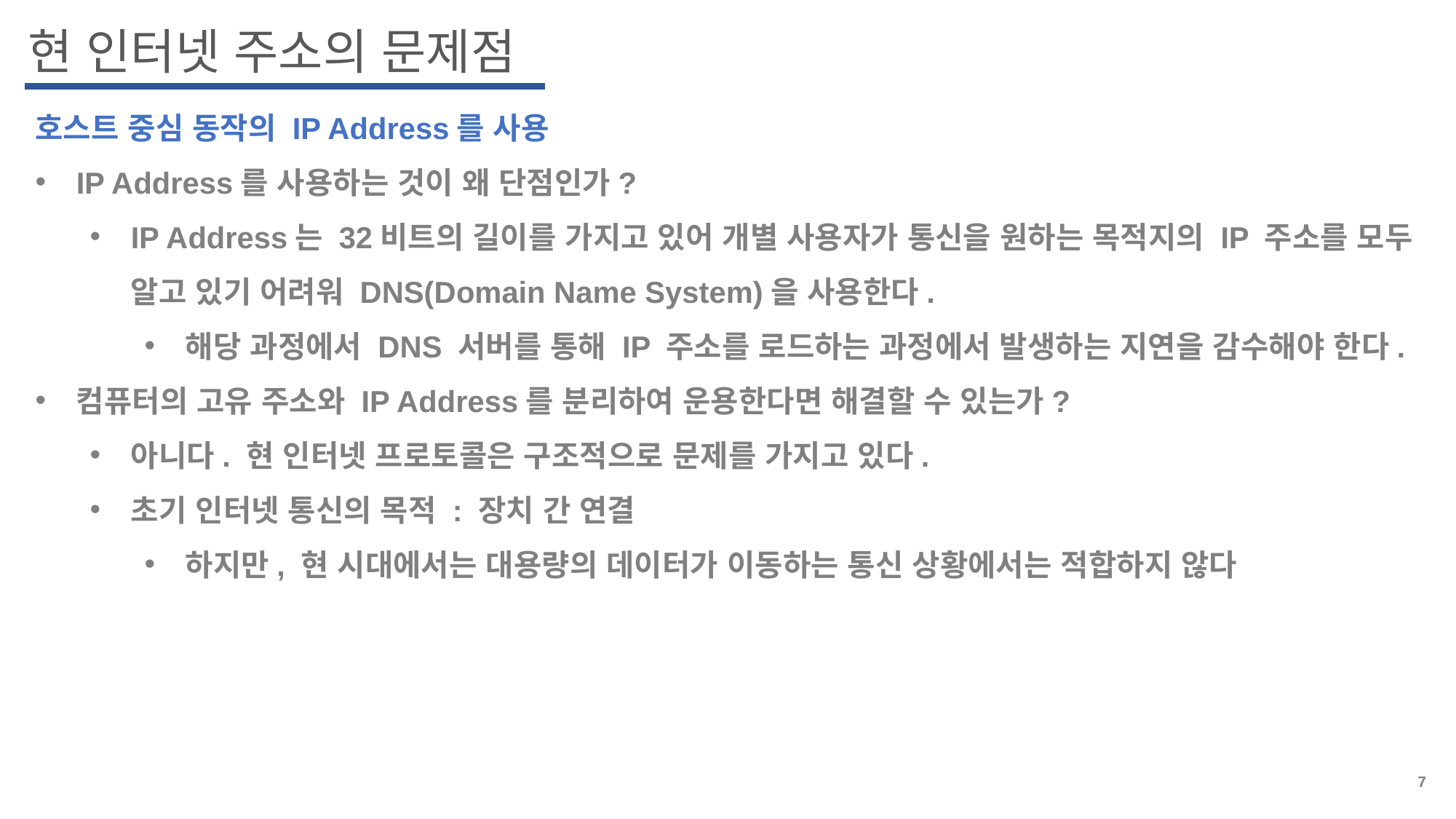

현 인터넷 주소의 문제점
호스트 중심 동작의 IP Address를 사용
IP Address를 사용하는 것이 왜 단점인가?
IP Address는 32비트의 길이를 가지고 있어 개별 사용자가 통신을 원하는 목적지의 IP 주소를 모두 알고 있기 어려워 DNS(Domain Name System)을 사용한다.
해당 과정에서 DNS 서버를 통해 IP 주소를 로드하는 과정에서 발생하는 지연을 감수해야 한다.
컴퓨터의 고유 주소와 IP Address를 분리하여 운용한다면 해결할 수 있는가?
아니다. 현 인터넷 프로토콜은 구조적으로 문제를 가지고 있다.
초기 인터넷 통신의 목적 : 장치 간 연결
하지만, 현 시대에서는 대용량의 데이터가 이동하는 통신 상황에서는 적합하지 않다
7